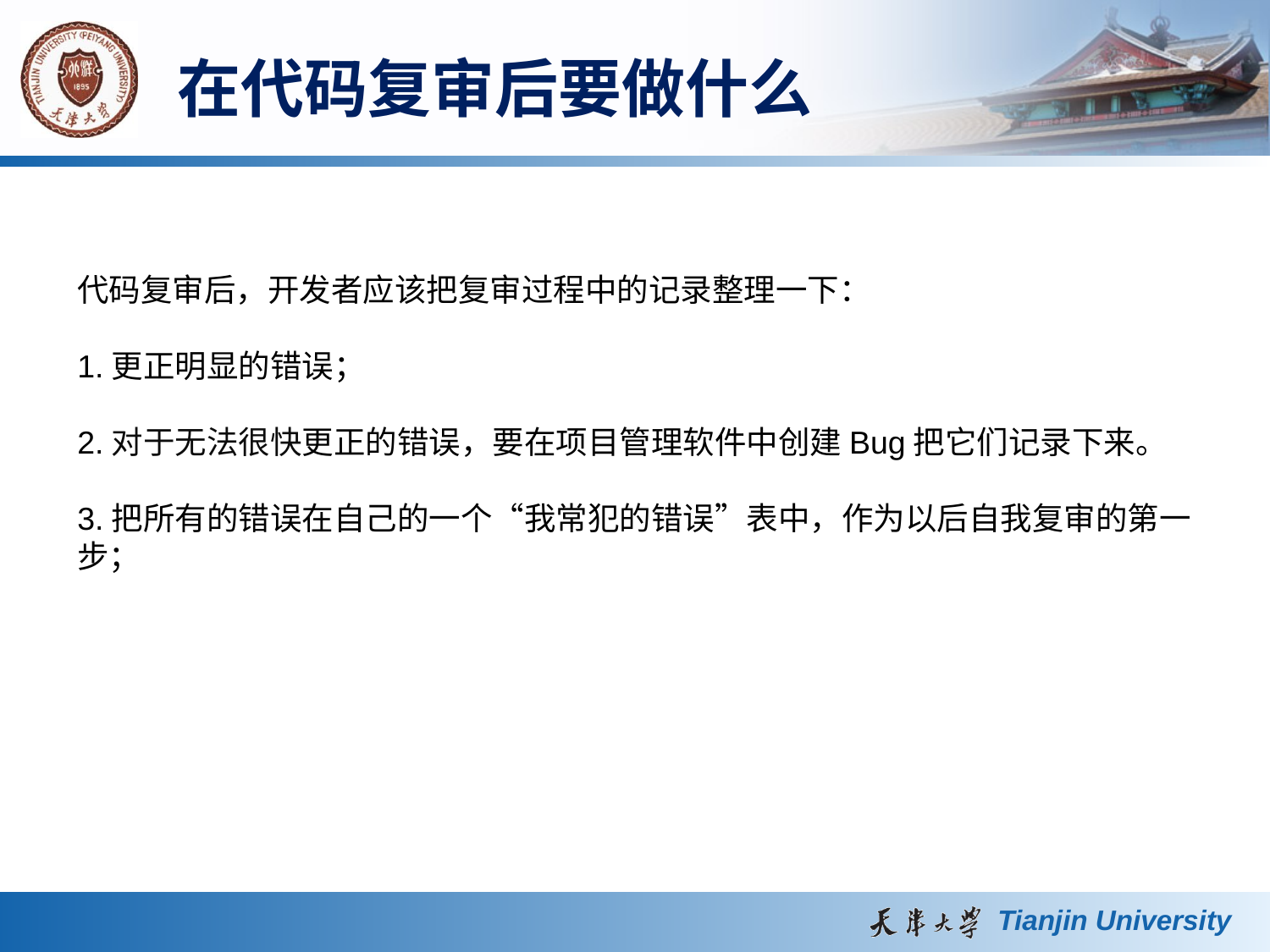

# 在代码复审后要做什么
代码复审后，开发者应该把复审过程中的记录整理一下：

1.更正明显的错误；

2.对于无法很快更正的错误，要在项目管理软件中创建Bug把它们记录下来。

3.把所有的错误在自己的一个“我常犯的错误”表中，作为以后自我复审的第一步；
17